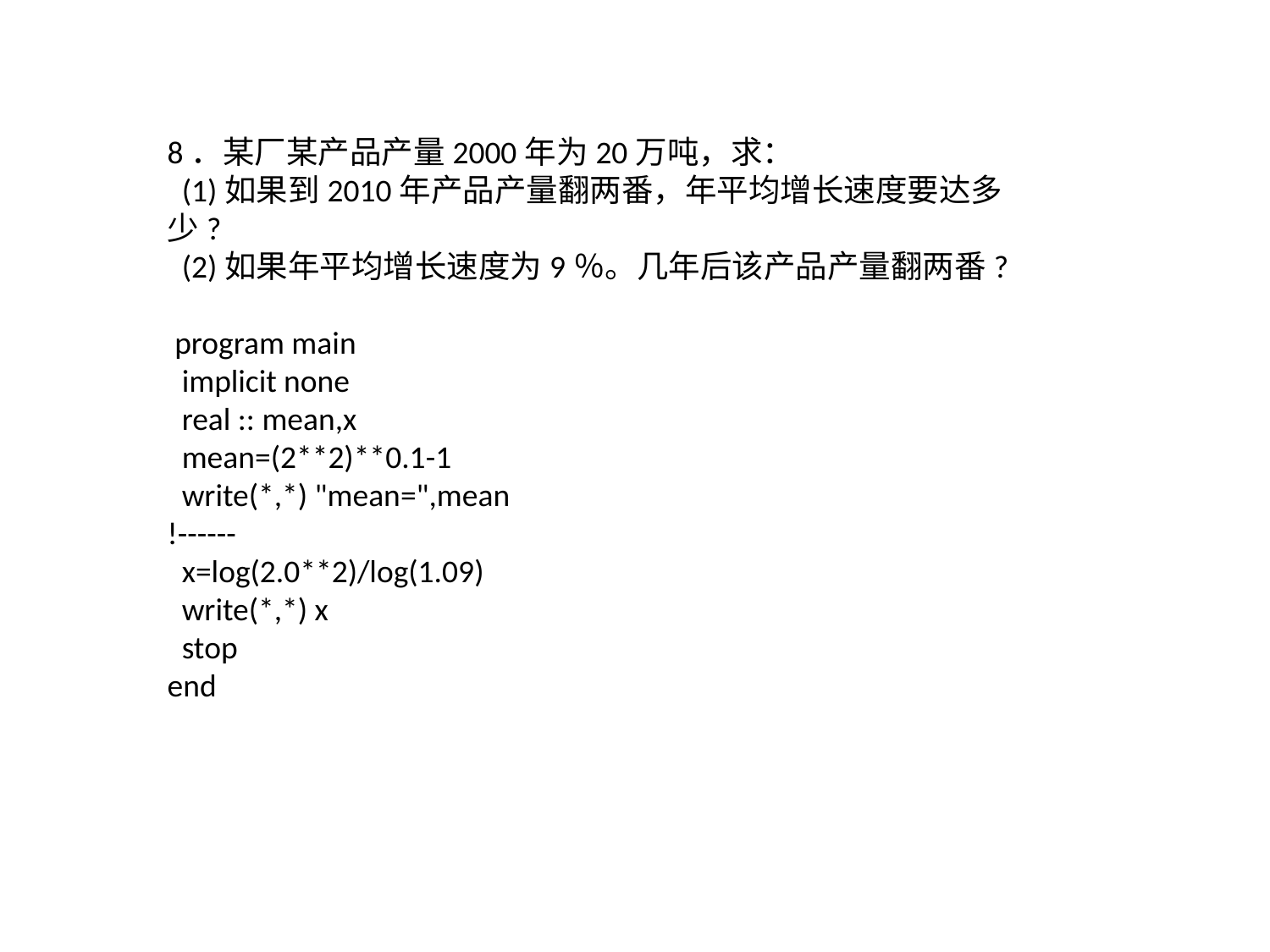

8．某厂某产品产量2000年为20万吨，求：
  (1)如果到2010年产品产量翻两番，年平均增长速度要达多少?
  (2)如果年平均增长速度为9％。几年后该产品产量翻两番?

 program main
  implicit none
  real :: mean,x
  mean=(2**2)**0.1-1
  write(*,*) "mean=",mean
!------
  x=log(2.0**2)/log(1.09)
  write(*,*) x
  stop
end